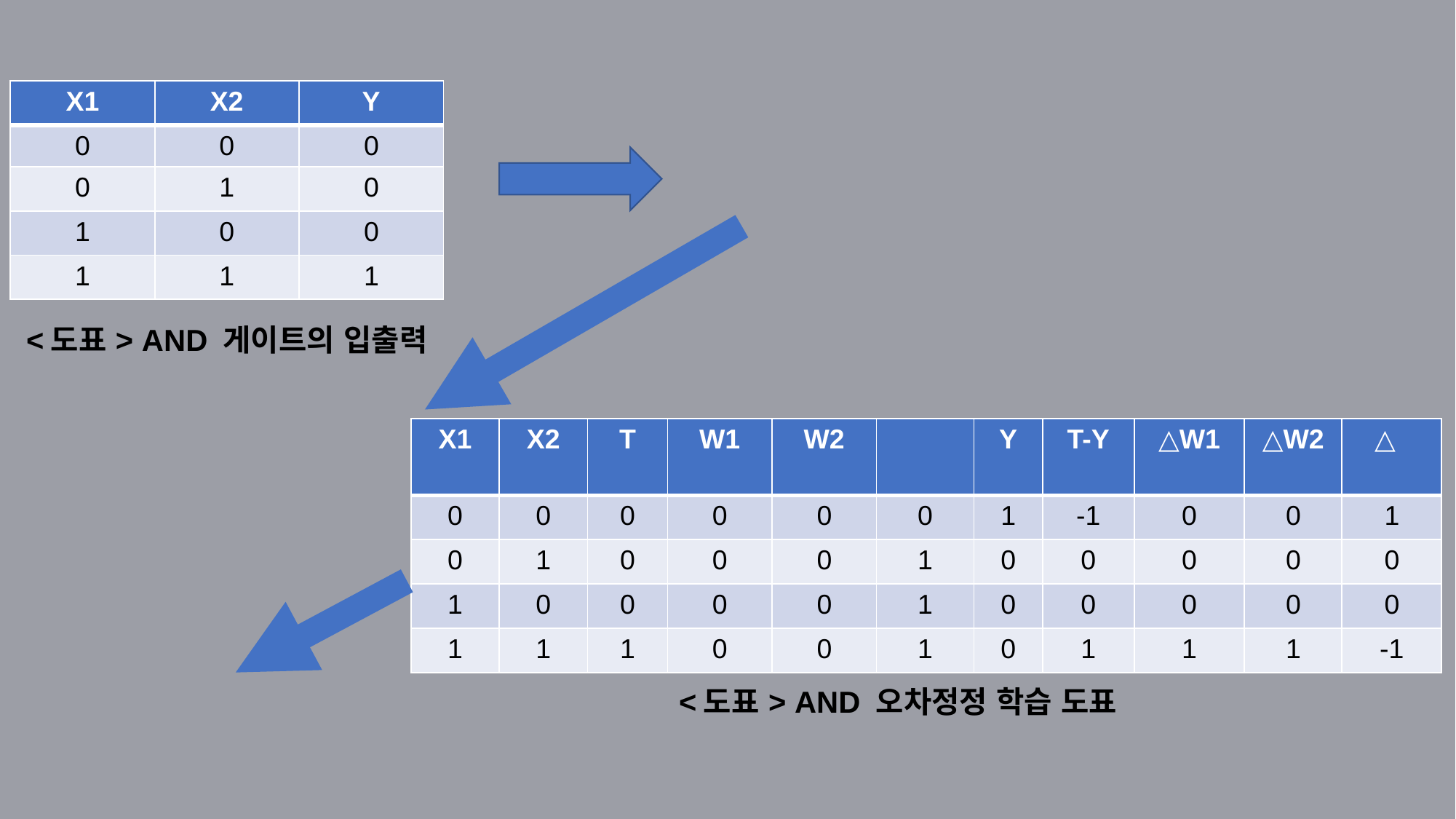

논리 게이트 구축 여부가 중요
| X1 | X2 | Y |
| --- | --- | --- |
| 0 | 0 | 0 |
| 0 | 1 | 0 |
| 1 | 0 | 0 |
| 1 | 1 | 1 |
만족
Y={1 (W1X1+W2X2+W3X3- ∂ ≥0)
{0 (W1X1+W2X2+W3X3- ∂ <0)

<도표> AND 게이트의 입출력
| X1 | X2 | T | W1 | W2 | ∂ | Y | T-Y | △W1 | △W2 | △∂ |
| --- | --- | --- | --- | --- | --- | --- | --- | --- | --- | --- |
| 0 | 0 | 0 | 0 | 0 | 0 | 1 | -1 | 0 | 0 | 1 |
| 0 | 1 | 0 | 0 | 0 | 1 | 0 | 0 | 0 | 0 | 0 |
| 1 | 0 | 0 | 0 | 0 | 1 | 0 | 0 | 0 | 0 | 0 |
| 1 | 1 | 1 | 0 | 0 | 1 | 0 | 1 | 1 | 1 | -1 |
오차정정학습법이 필요
y= 모델에서 출력되는 값 t =정답인 출력값
<도표> AND 오차정정 학습 도표
2X1+X2-3 = 0